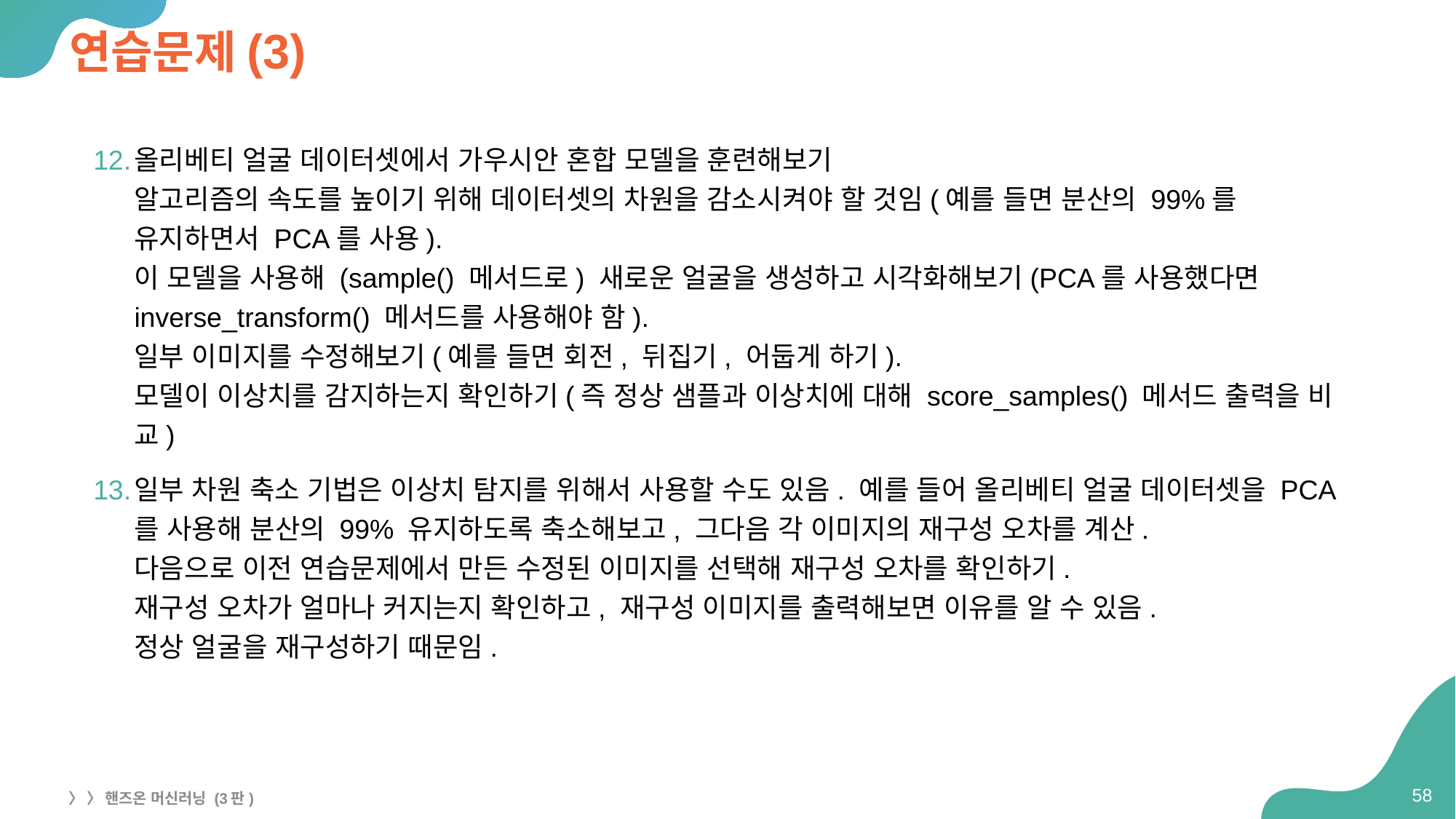

# 연습문제(3)
올리베티 얼굴 데이터셋에서 가우시안 혼합 모델을 훈련해보기
알고리즘의 속도를 높이기 위해 데이터셋의 차원을 감소시켜야 할 것임(예를 들면 분산의 99%를
유지하면서 PCA를 사용).
이 모델을 사용해 (sample() 메서드로) 새로운 얼굴을 생성하고 시각화해보기(PCA를 사용했다면 inverse_transform() 메서드를 사용해야 함).
일부 이미지를 수정해보기(예를 들면 회전, 뒤집기, 어둡게 하기).
모델이 이상치를 감지하는지 확인하기(즉 정상 샘플과 이상치에 대해 score_samples() 메서드 출력을 비교)
일부 차원 축소 기법은 이상치 탐지를 위해서 사용할 수도 있음. 예를 들어 올리베티 얼굴 데이터셋을 PCA를 사용해 분산의 99% 유지하도록 축소해보고, 그다음 각 이미지의 재구성 오차를 계산.
다음으로 이전 연습문제에서 만든 수정된 이미지를 선택해 재구성 오차를 확인하기.
재구성 오차가 얼마나 커지는지 확인하고, 재구성 이미지를 출력해보면 이유를 알 수 있음.
정상 얼굴을 재구성하기 때문임.

58
〉 〉 핸즈온 머신러닝 (3판)